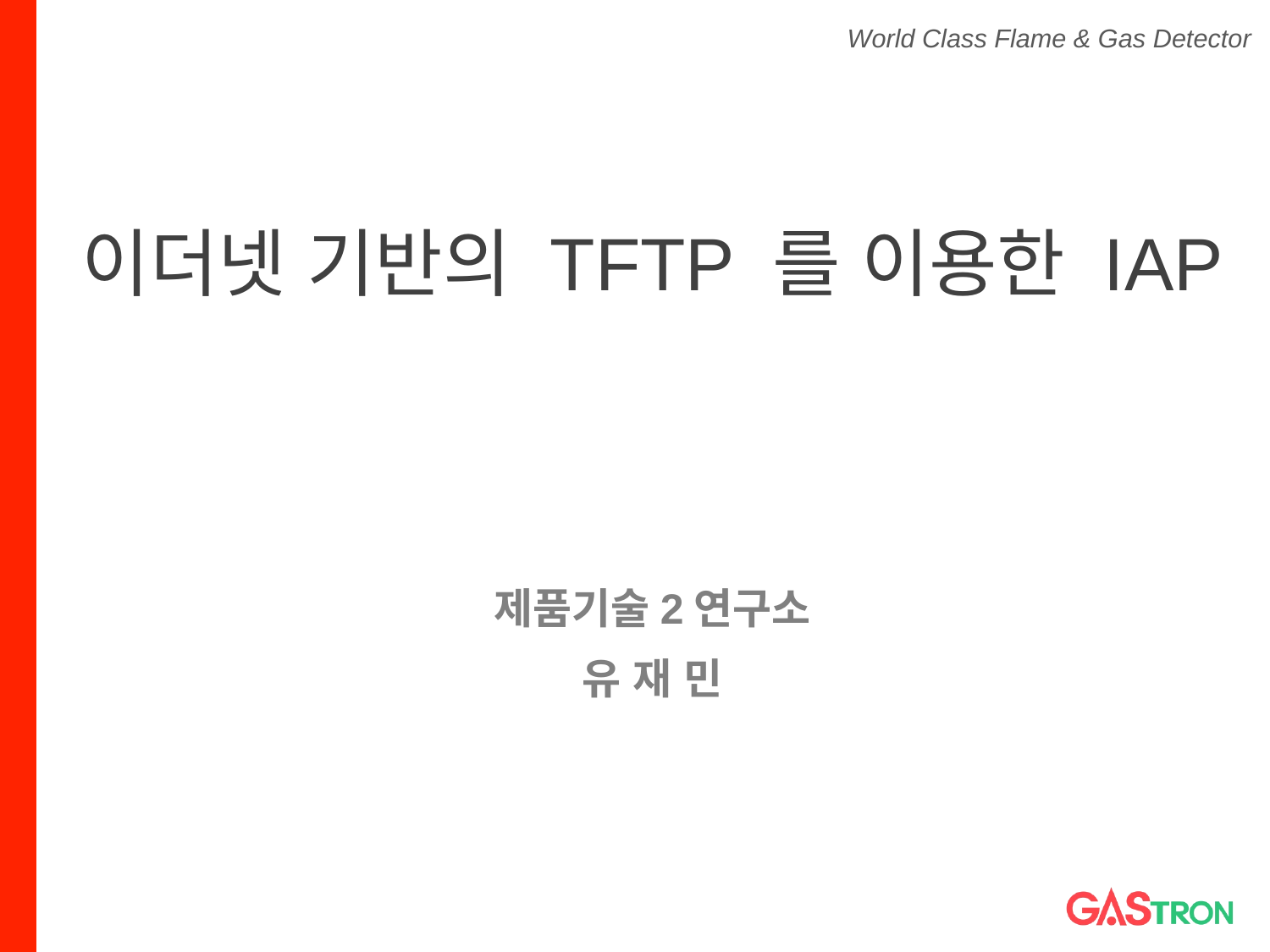

이더넷 기반의 TFTP 를 이용한 IAP
제품기술2연구소
유 재 민